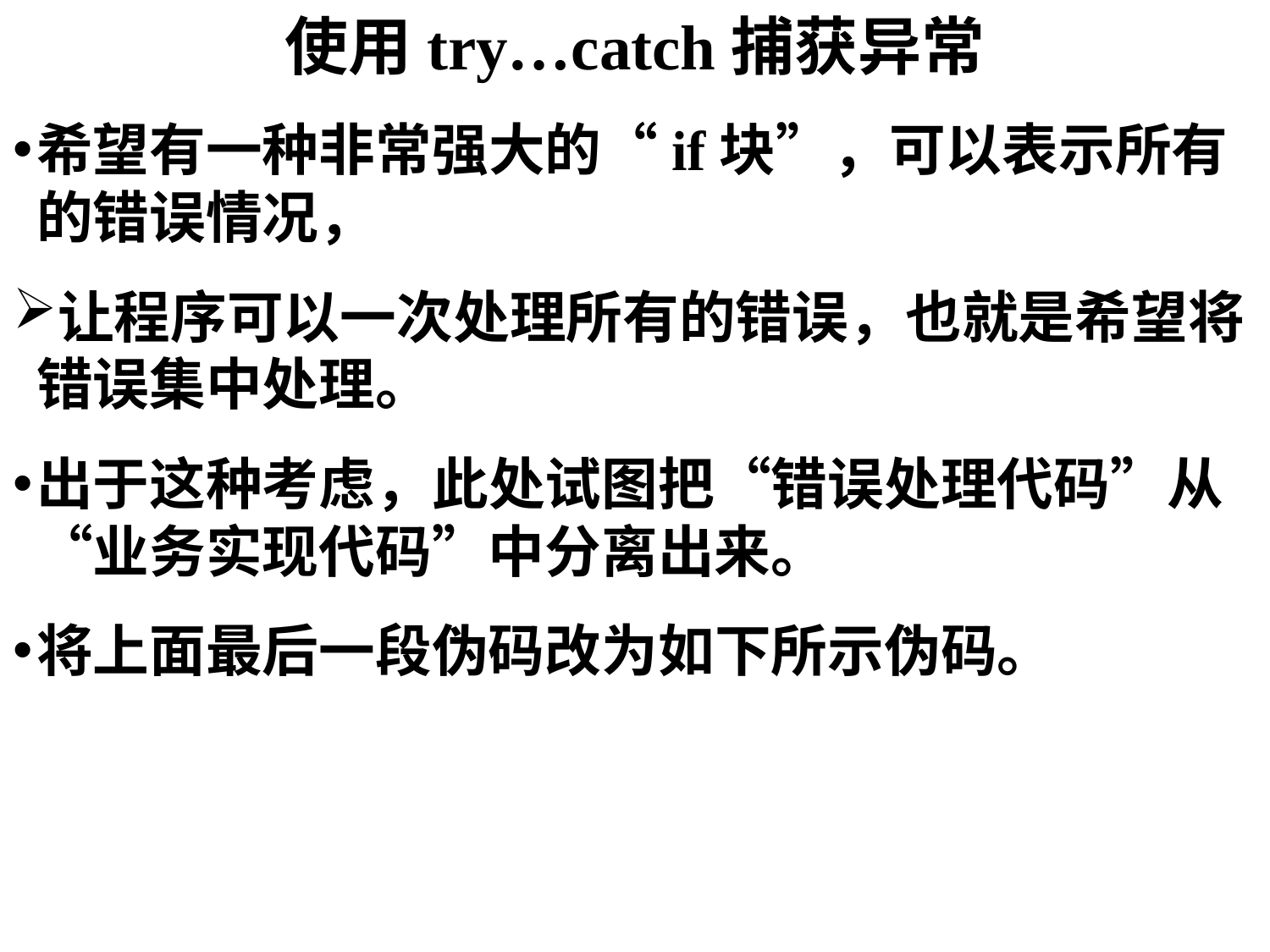

使用try…catch捕获异常
希望有一种非常强大的“if块”，可以表示所有的错误情况，
让程序可以一次处理所有的错误，也就是希望将错误集中处理。
出于这种考虑，此处试图把“错误处理代码”从“业务实现代码”中分离出来。
将上面最后一段伪码改为如下所示伪码。